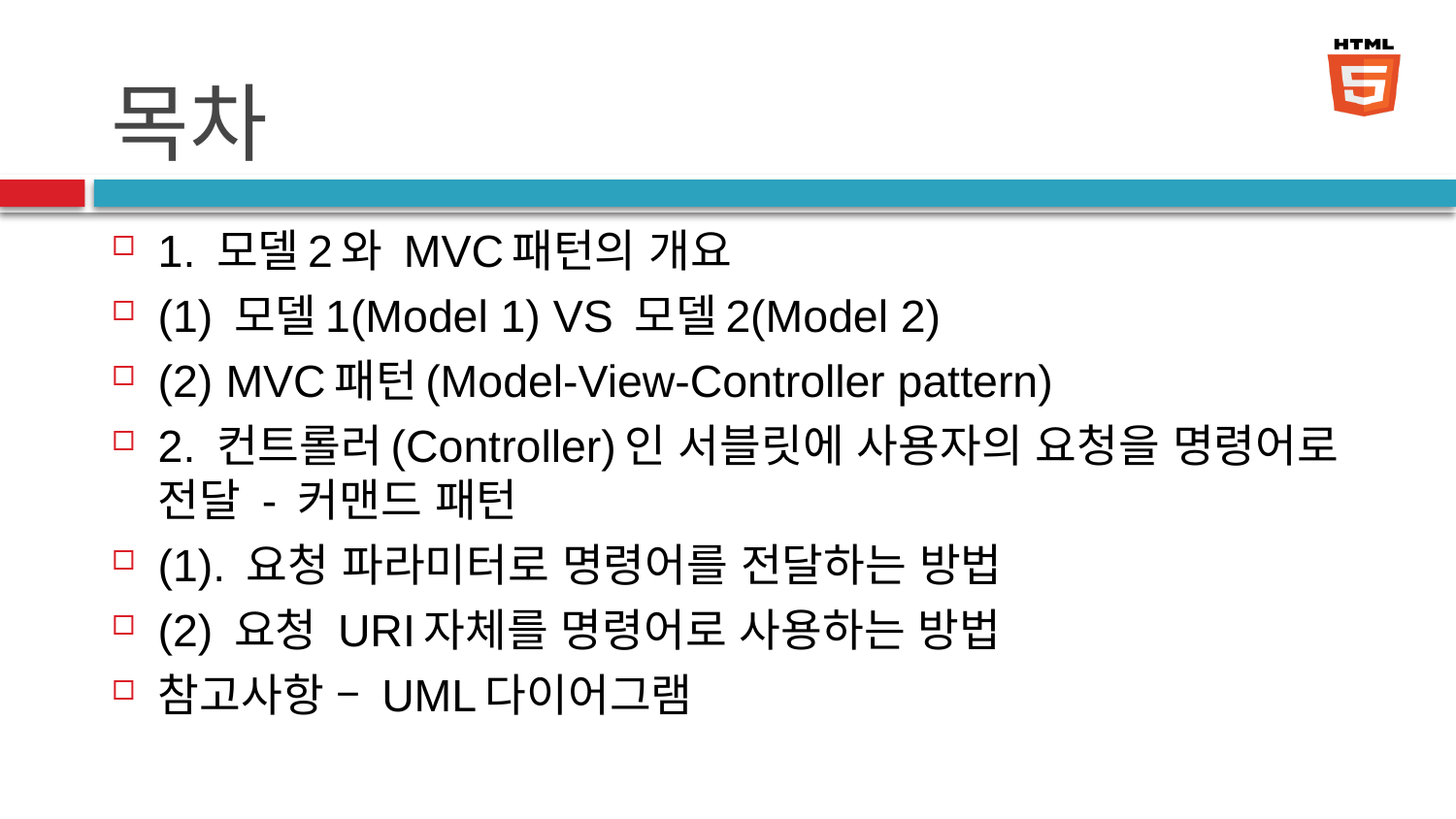

# 목차
1. 모델2와 MVC패턴의 개요
(1) 모델1(Model 1) VS 모델2(Model 2)
(2) MVC패턴(Model-View-Controller pattern)
2. 컨트롤러(Controller)인 서블릿에 사용자의 요청을 명령어로 전달 - 커맨드 패턴
(1). 요청 파라미터로 명령어를 전달하는 방법
(2) 요청 URI자체를 명령어로 사용하는 방법
참고사항 – UML다이어그램